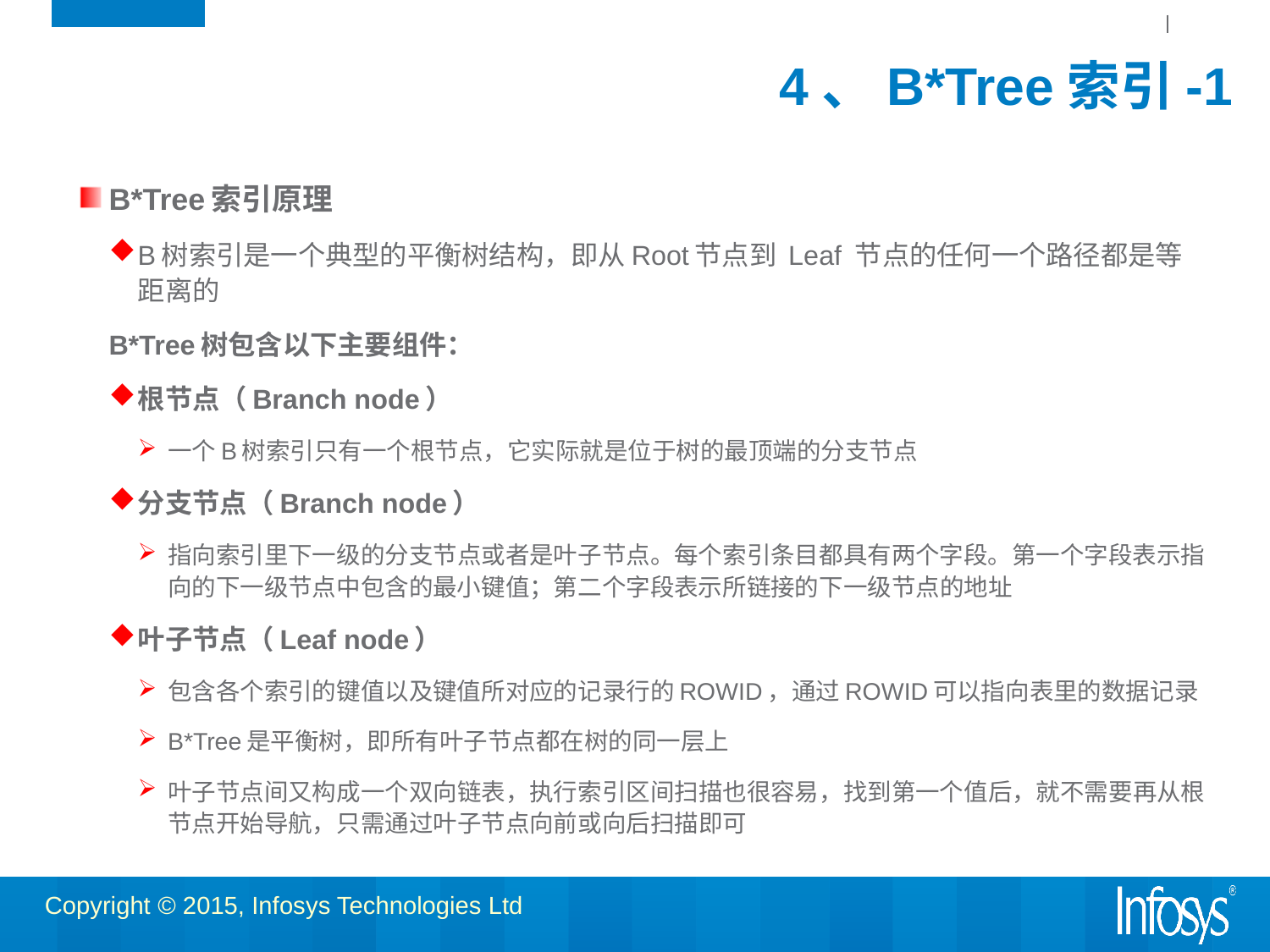

# 4、B*Tree索引-1
B*Tree索引原理
B树索引是一个典型的平衡树结构，即从Root节点到 Leaf 节点的任何一个路径都是等距离的
B*Tree树包含以下主要组件：
根节点（Branch node）
一个B树索引只有一个根节点，它实际就是位于树的最顶端的分支节点
分支节点（Branch node）
指向索引里下一级的分支节点或者是叶子节点。每个索引条目都具有两个字段。第一个字段表示指向的下一级节点中包含的最小键值；第二个字段表示所链接的下一级节点的地址
叶子节点（Leaf node）
包含各个索引的键值以及键值所对应的记录行的ROWID，通过ROWID可以指向表里的数据记录
B*Tree是平衡树，即所有叶子节点都在树的同一层上
叶子节点间又构成一个双向链表，执行索引区间扫描也很容易，找到第一个值后，就不需要再从根节点开始导航，只需通过叶子节点向前或向后扫描即可